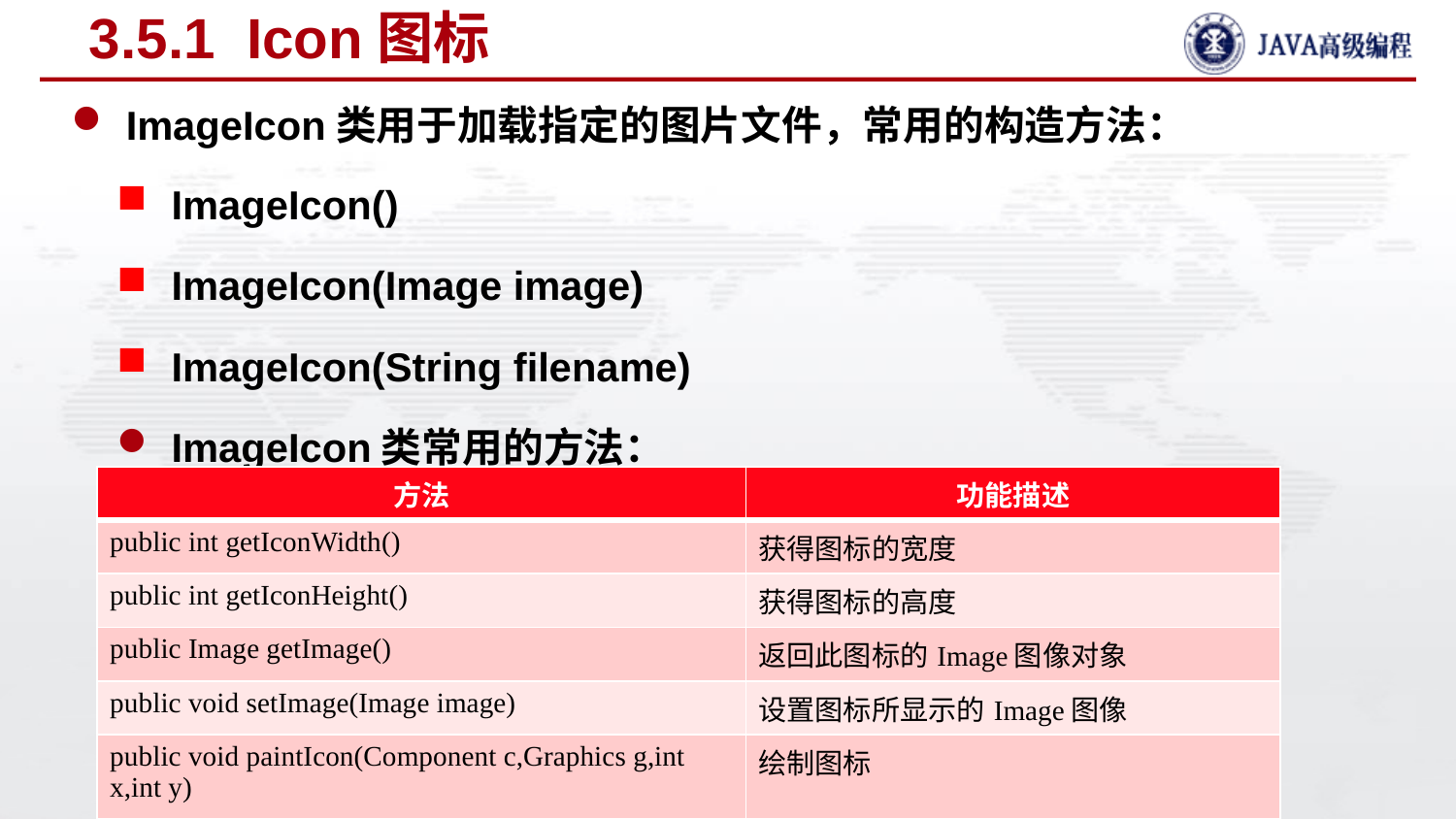

# 3.5.1  Icon图标
ImageIcon类用于加载指定的图片文件，常用的构造方法：

ImageIcon()
ImageIcon(Image image)
ImageIcon(String filename)
ImageIcon类常用的方法：

| 方法 | 功能描述 |
| --- | --- |
| public int getIconWidth() | 获得图标的宽度 |
| public int getIconHeight() | 获得图标的高度 |
| public Image getImage() | 返回此图标的Image图像对象 |
| public void setImage(Image image) | 设置图标所显示的Image图像 |
| public void paintIcon(Component c,Graphics g,int x,int y) | 绘制图标 |